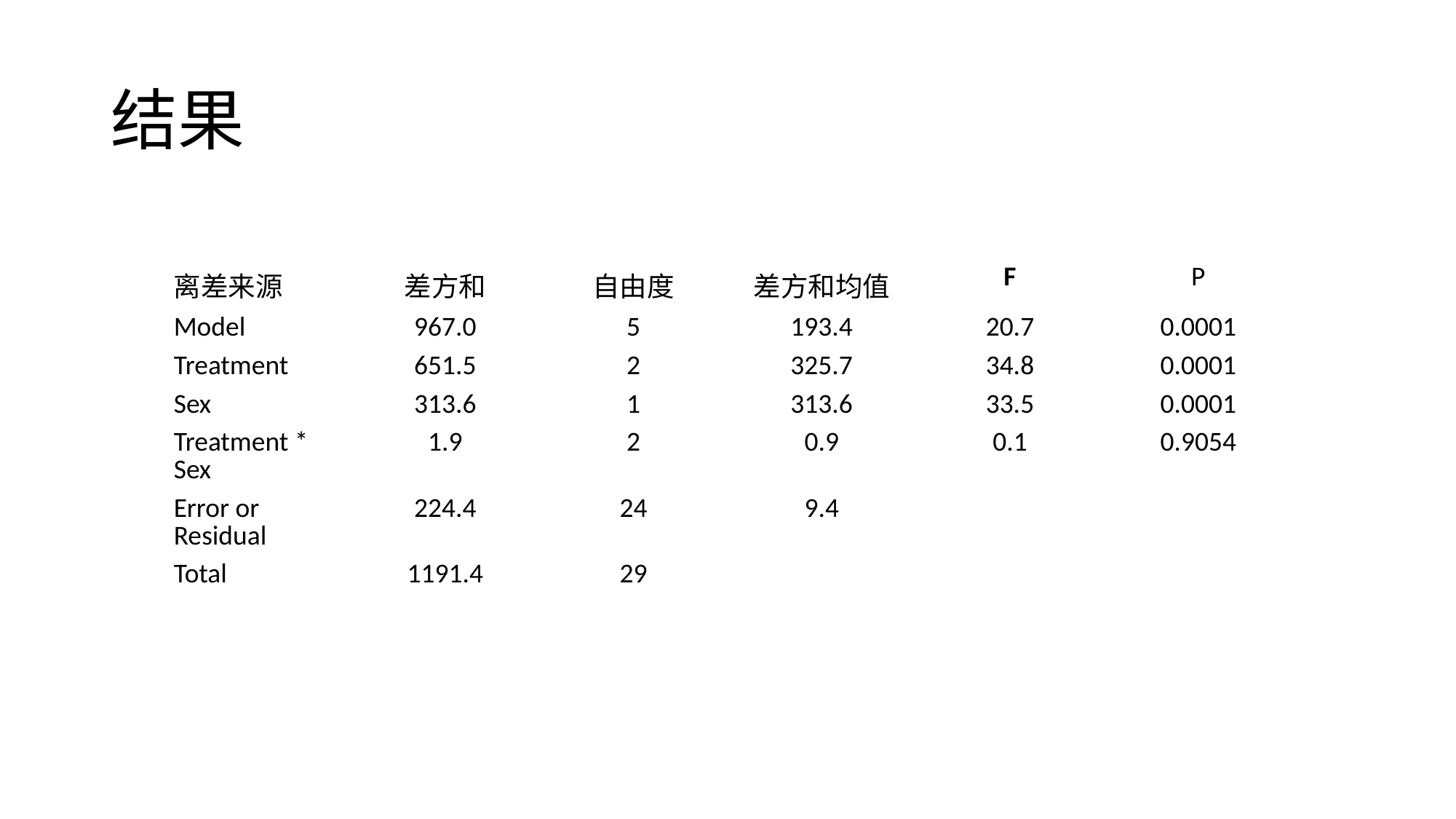

# 结果
| 离差来源 | 差方和 | 自由度 | 差方和均值 | F | P |
| --- | --- | --- | --- | --- | --- |
| Model | 967.0 | 5 | 193.4 | 20.7 | 0.0001 |
| Treatment | 651.5 | 2 | 325.7 | 34.8 | 0.0001 |
| Sex | 313.6 | 1 | 313.6 | 33.5 | 0.0001 |
| Treatment \* Sex | 1.9 | 2 | 0.9 | 0.1 | 0.9054 |
| Error or Residual | 224.4 | 24 | 9.4 |  |  |
| Total | 1191.4 | 29 |  |  |  |